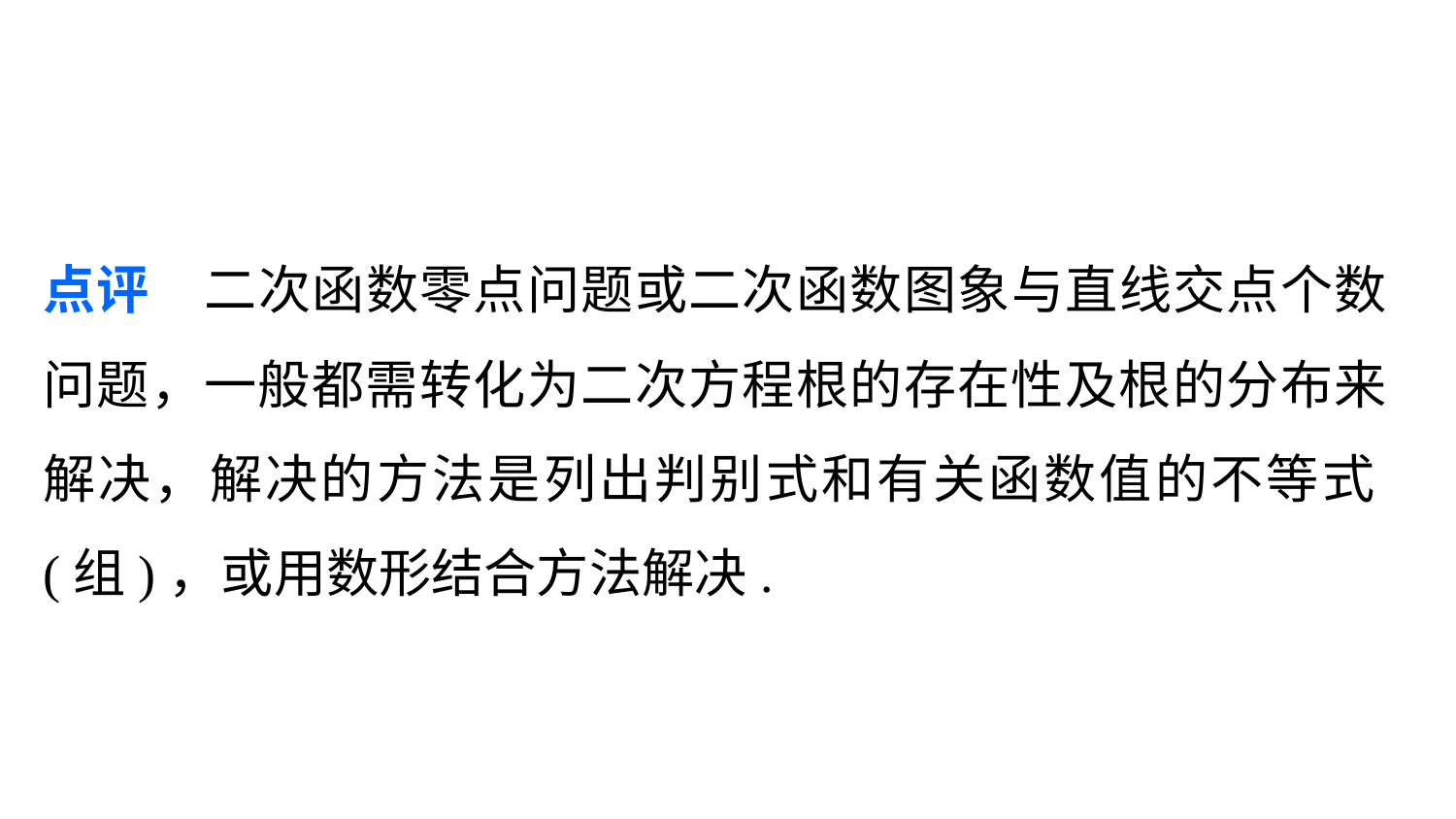

点评　二次函数零点问题或二次函数图象与直线交点个数问题，一般都需转化为二次方程根的存在性及根的分布来解决，解决的方法是列出判别式和有关函数值的不等式(组)，或用数形结合方法解决.